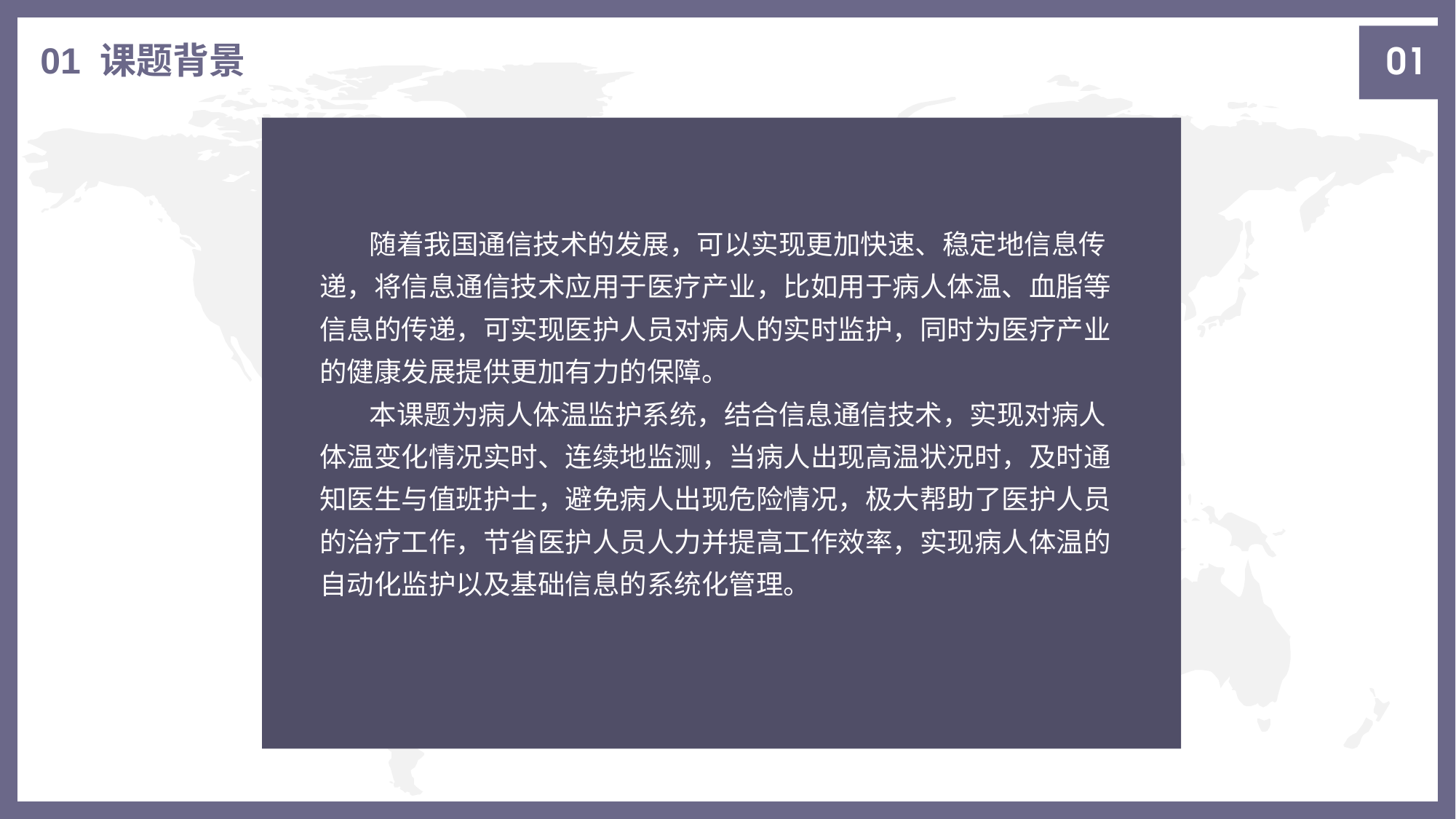

01
01 课题背景

       随着我国通信技术的发展，可以实现更加快速、稳定地信息传递，将信息通信技术应用于医疗产业，比如用于病人体温、血脂等信息的传递，可实现医护人员对病人的实时监护，同时为医疗产业的健康发展提供更加有力的保障。
       本课题为病人体温监护系统，结合信息通信技术，实现对病人体温变化情况实时、连续地监测，当病人出现高温状况时，及时通知医生与值班护士，避免病人出现危险情况，极大帮助了医护人员的治疗工作，节省医护人员人力并提高工作效率，实现病人体温的自动化监护以及基础信息的系统化管理。